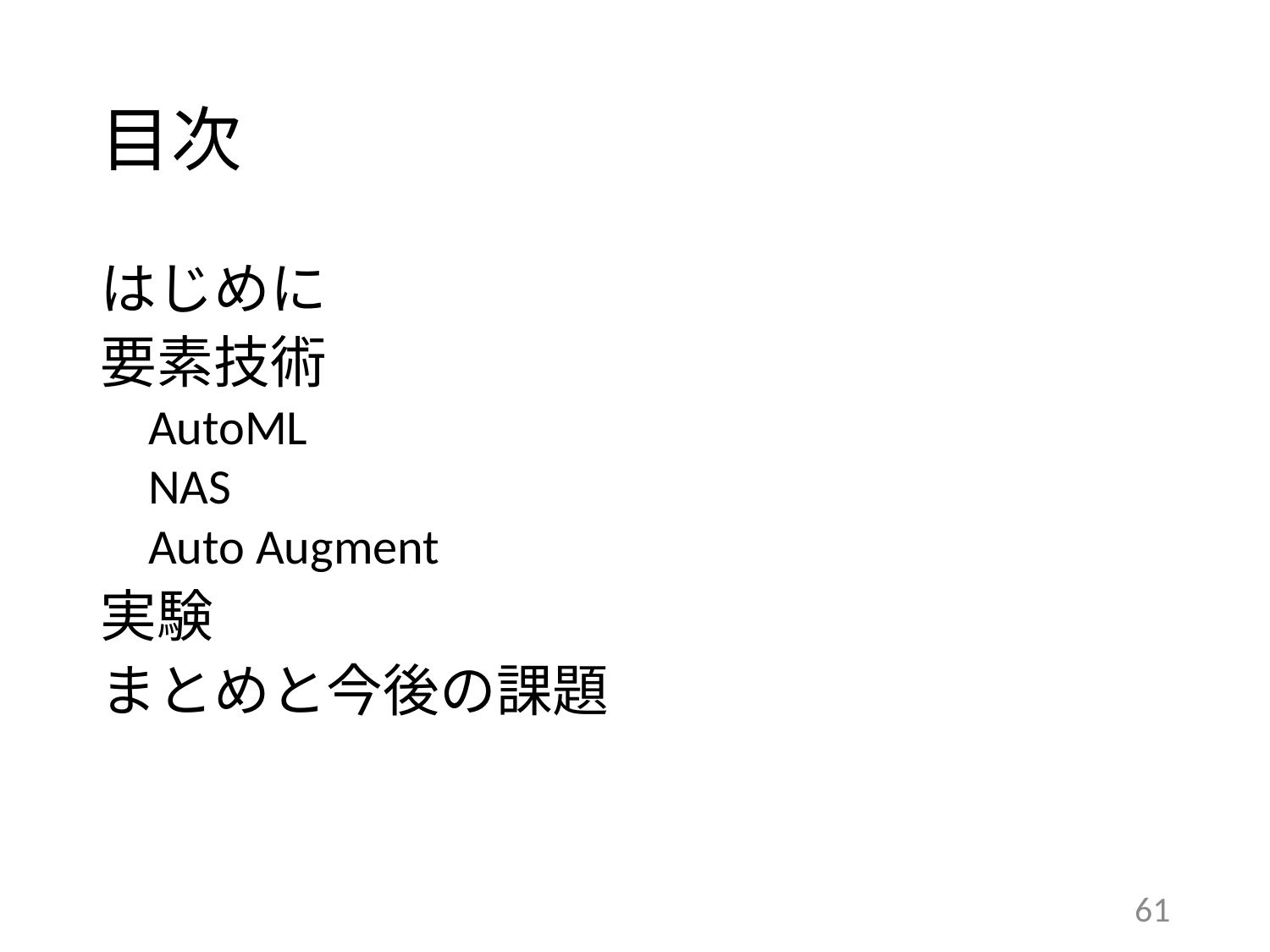

# 目次
はじめに
要素技術
AutoML
NAS
Auto Augment
実験
まとめと今後の課題
61